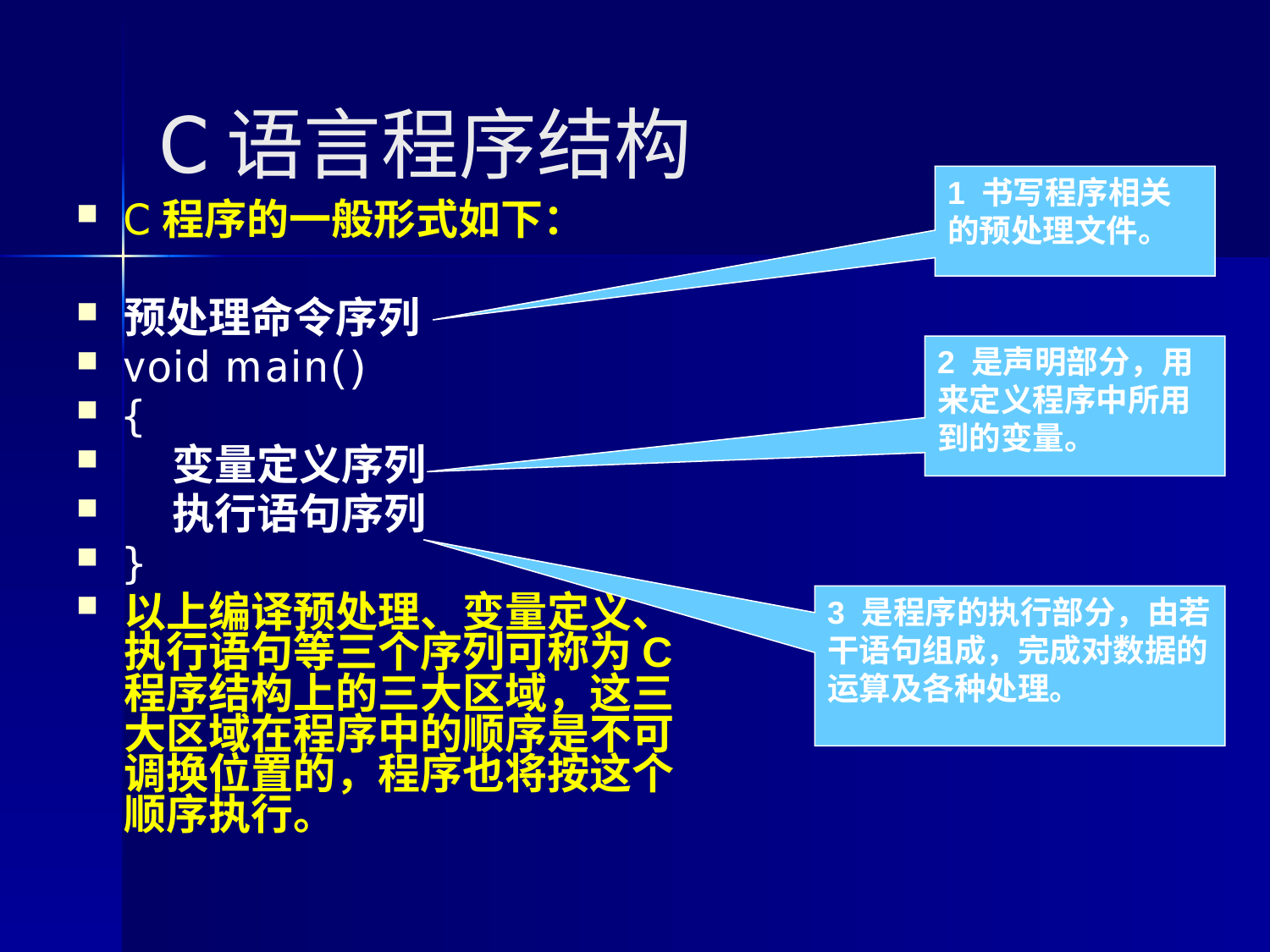

# C语言程序结构
1 书写程序相关的预处理文件。
C程序的一般形式如下：

预处理命令序列
void main()
{
    变量定义序列
    执行语句序列
}
以上编译预处理、变量定义、执行语句等三个序列可称为C程序结构上的三大区域，这三大区域在程序中的顺序是不可调换位置的，程序也将按这个顺序执行。

2 是声明部分，用来定义程序中所用到的变量。
3 是程序的执行部分，由若干语句组成，完成对数据的运算及各种处理。